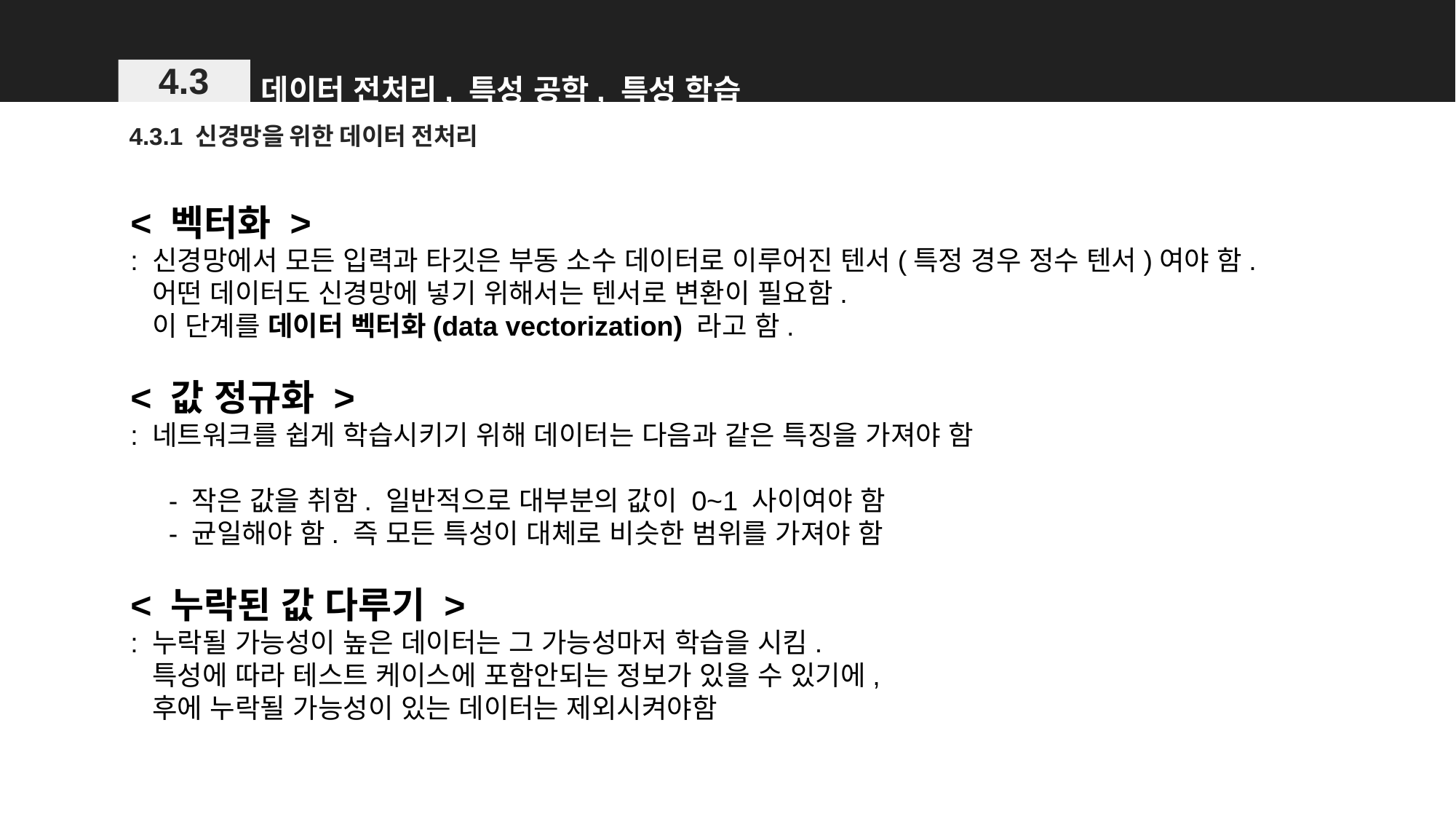

데이터 전처리, 특성 공학, 특성 학습
4.3

4.3.1 신경망을 위한 데이터 전처리
< 벡터화 >
: 신경망에서 모든 입력과 타깃은 부동 소수 데이터로 이루어진 텐서(특정 경우 정수 텐서)여야 함.
  어떤 데이터도 신경망에 넣기 위해서는 텐서로 변환이 필요함.
  이 단계를 데이터 벡터화(data vectorization) 라고 함.

< 값 정규화 >
: 네트워크를 쉽게 학습시키기 위해 데이터는 다음과 같은 특징을 가져야 함

     - 작은 값을 취함. 일반적으로 대부분의 값이 0~1 사이여야 함
     - 균일해야 함. 즉 모든 특성이 대체로 비슷한 범위를 가져야 함

< 누락된 값 다루기 >
: 누락될 가능성이 높은 데이터는 그 가능성마저 학습을 시킴.
  특성에 따라 테스트 케이스에 포함안되는 정보가 있을 수 있기에,
  후에 누락될 가능성이 있는 데이터는 제외시켜야함